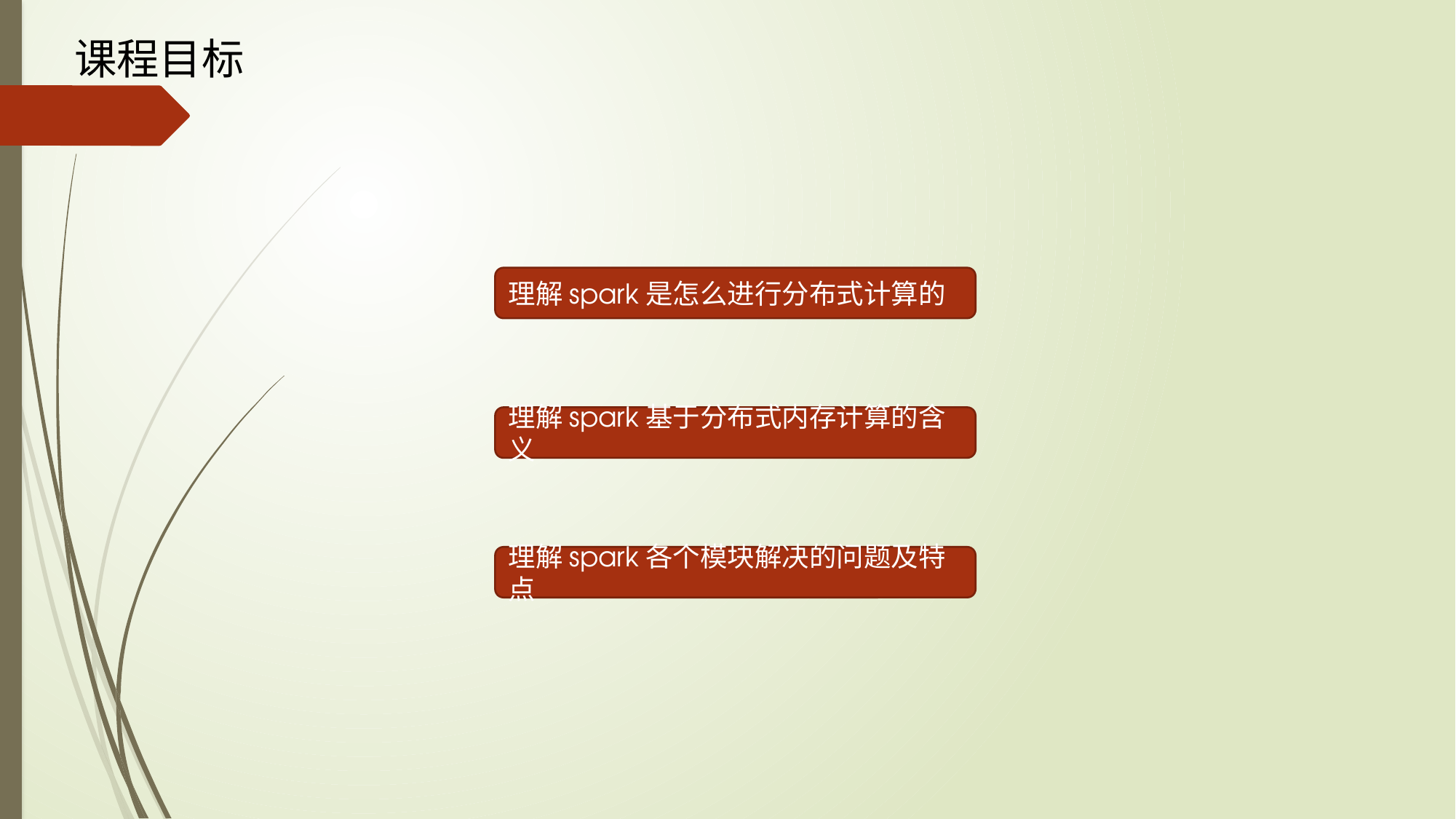

课程目标
理解spark是怎么进行分布式计算的
理解spark基于分布式内存计算的含义
理解spark各个模块解决的问题及特点